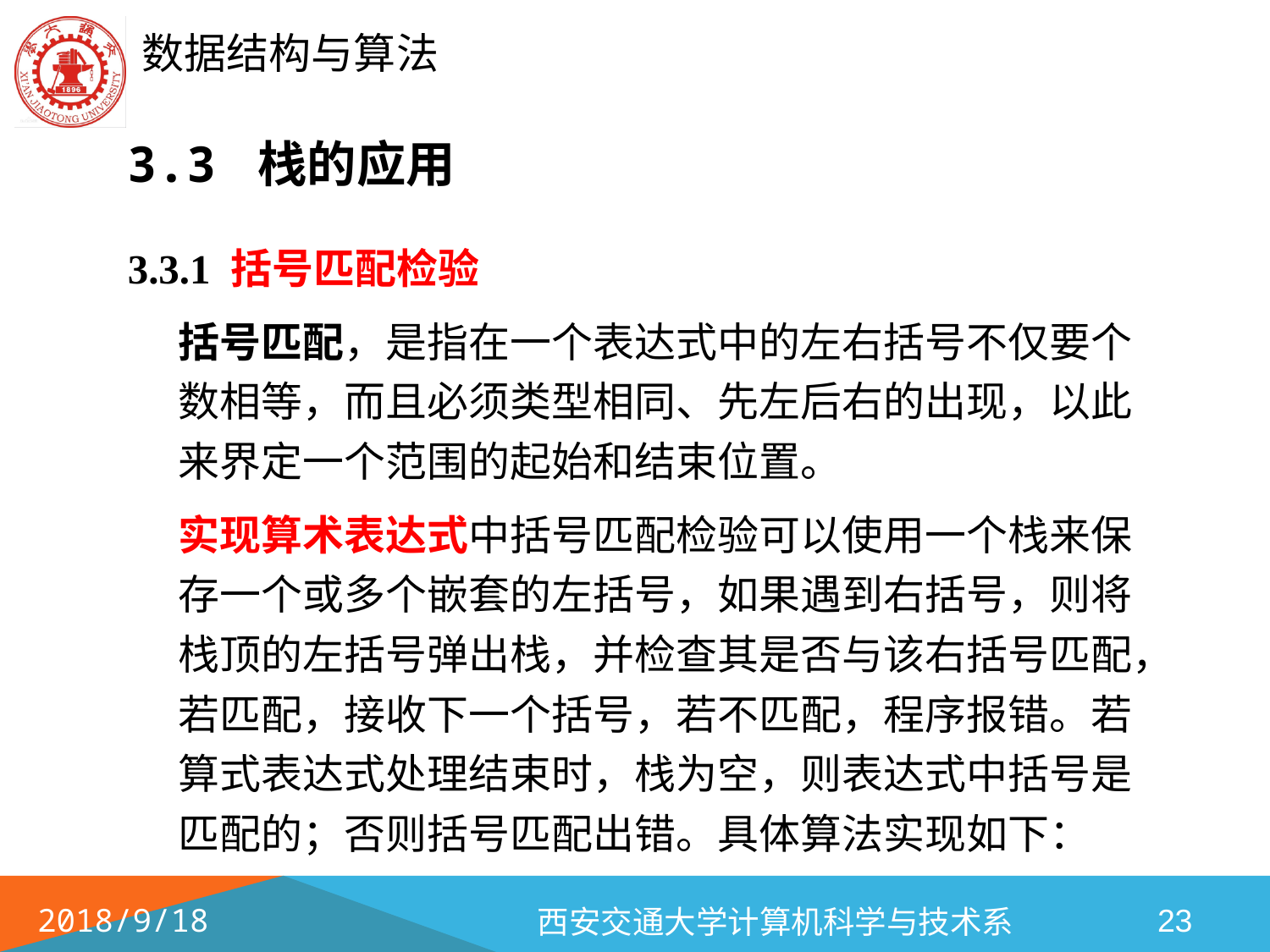

# 3.3 栈的应用
3.3.1 括号匹配检验
	括号匹配，是指在一个表达式中的左右括号不仅要个数相等，而且必须类型相同、先左后右的出现，以此来界定一个范围的起始和结束位置。
	实现算术表达式中括号匹配检验可以使用一个栈来保存一个或多个嵌套的左括号，如果遇到右括号，则将栈顶的左括号弹出栈，并检查其是否与该右括号匹配，若匹配，接收下一个括号，若不匹配，程序报错。若算式表达式处理结束时，栈为空，则表达式中括号是匹配的；否则括号匹配出错。具体算法实现如下：